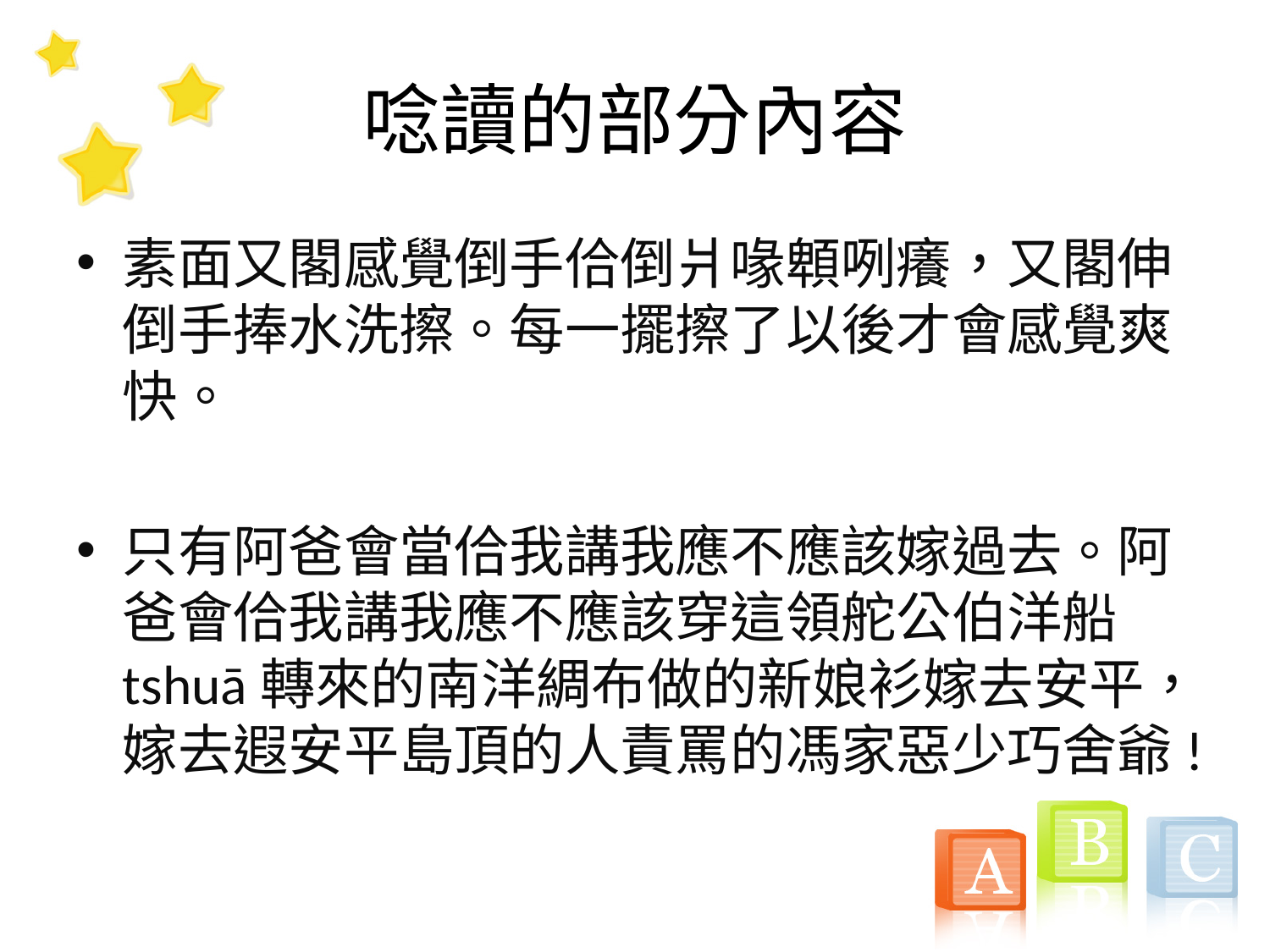

# 唸讀的部分內容
素面又閣感覺倒手佮倒爿喙䫌咧癢，又閣伸倒手捧水洗擦。每一擺擦了以後才會感覺爽快。

只有阿爸會當佮我講我應不應該嫁過去。阿爸會佮我講我應不應該穿這領舵公伯洋船tshuā轉來的南洋綢布做的新娘衫嫁去安平，嫁去遐安平島頂的人責罵的馮家惡少巧舍爺!